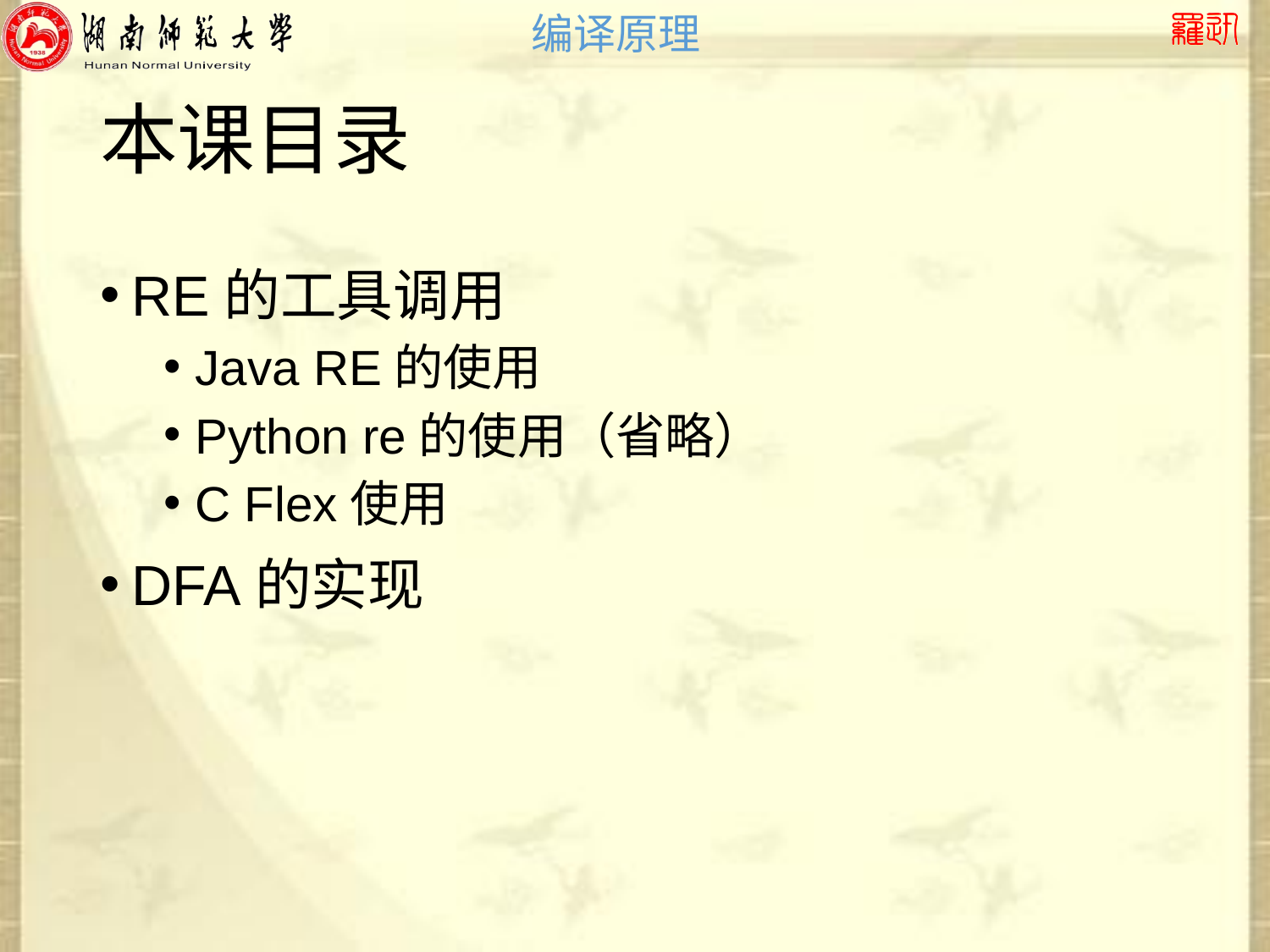

# 本课目录
RE的工具调用
Java RE的使用
Python re的使用（省略）
C Flex使用
DFA的实现